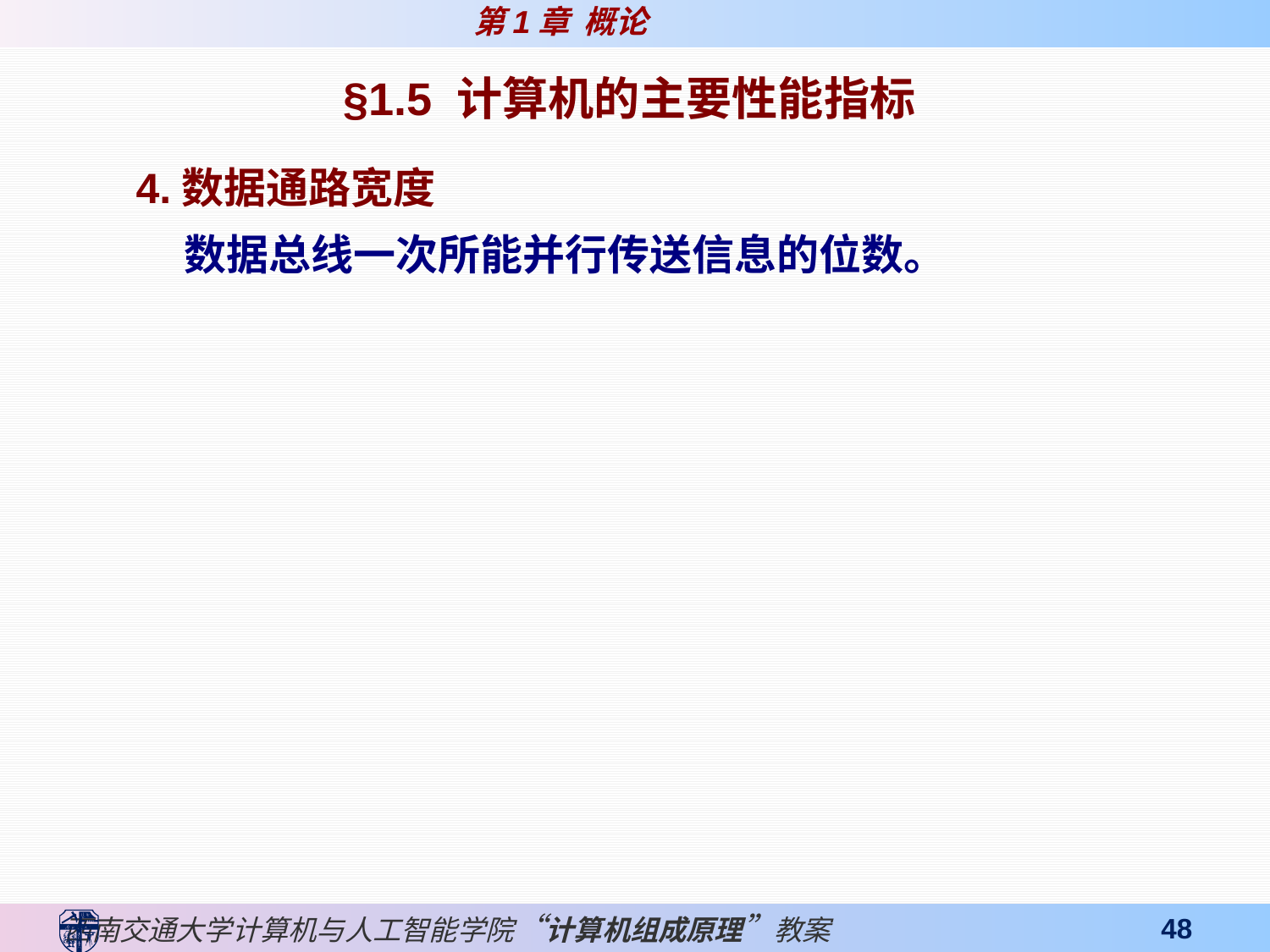

§1.5 计算机的主要性能指标
4.数据通路宽度
    数据总线一次所能并行传送信息的位数。